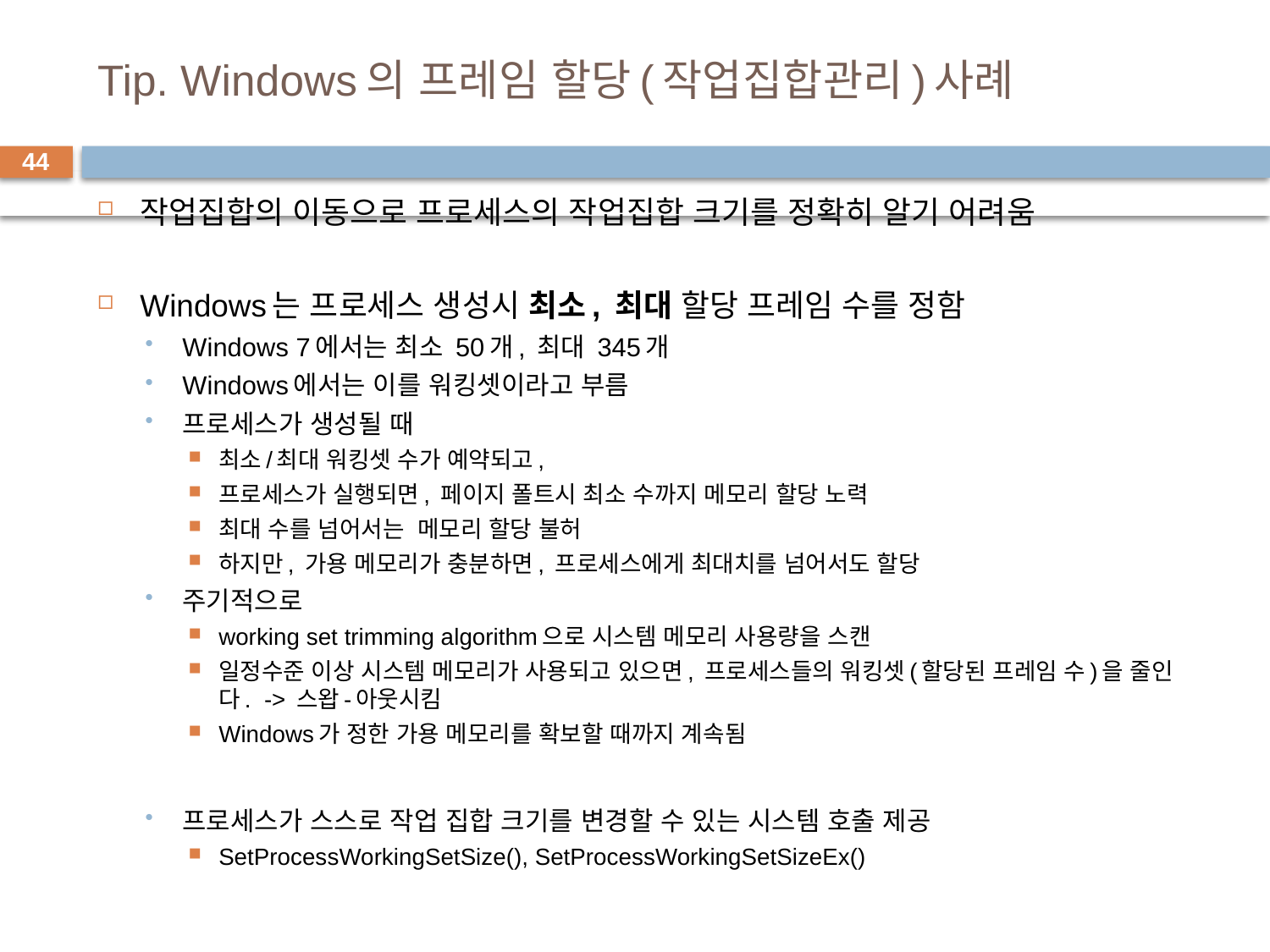

# Tip. Windows의 프레임 할당(작업집합관리)사례
44
작업집합의 이동으로 프로세스의 작업집합 크기를 정확히 알기 어려움

Windows는 프로세스 생성시 최소, 최대 할당 프레임 수를 정함
Windows 7에서는 최소 50개, 최대 345개
Windows에서는 이를 워킹셋이라고 부름
프로세스가 생성될 때
최소/최대 워킹셋 수가 예약되고,
프로세스가 실행되면, 페이지 폴트시 최소 수까지 메모리 할당 노력
최대 수를 넘어서는  메모리 할당 불허
하지만, 가용 메모리가 충분하면, 프로세스에게 최대치를 넘어서도 할당
주기적으로
working set trimming algorithm으로 시스템 메모리 사용량을 스캔
일정수준 이상 시스템 메모리가 사용되고 있으면, 프로세스들의 워킹셋(할당된 프레임 수)을 줄인다.  -> 스왑-아웃시킴
Windows가 정한 가용 메모리를 확보할 때까지 계속됨

프로세스가 스스로 작업 집합 크기를 변경할 수 있는 시스템 호출 제공
SetProcessWorkingSetSize(), SetProcessWorkingSetSizeEx()